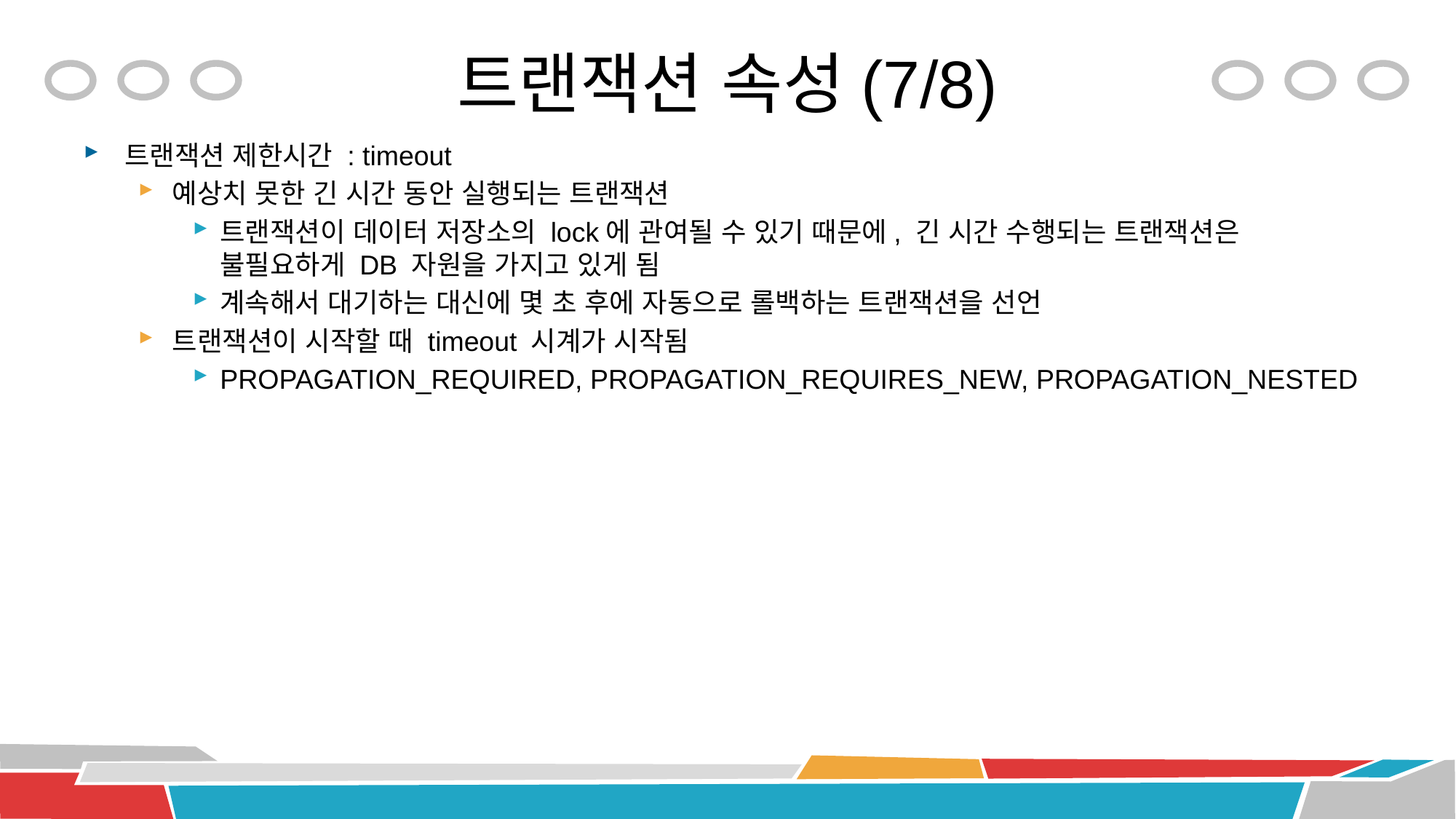

# 트랜잭션 속성(7/8)
트랜잭션 제한시간 : timeout
예상치 못한 긴 시간 동안 실행되는 트랜잭션
트랜잭션이 데이터 저장소의 lock에 관여될 수 있기 때문에, 긴 시간 수행되는 트랜잭션은 불필요하게 DB 자원을 가지고 있게 됨
계속해서 대기하는 대신에 몇 초 후에 자동으로 롤백하는 트랜잭션을 선언
트랜잭션이 시작할 때 timeout 시계가 시작됨
PROPAGATION_REQUIRED, PROPAGATION_REQUIRES_NEW, PROPAGATION_NESTED